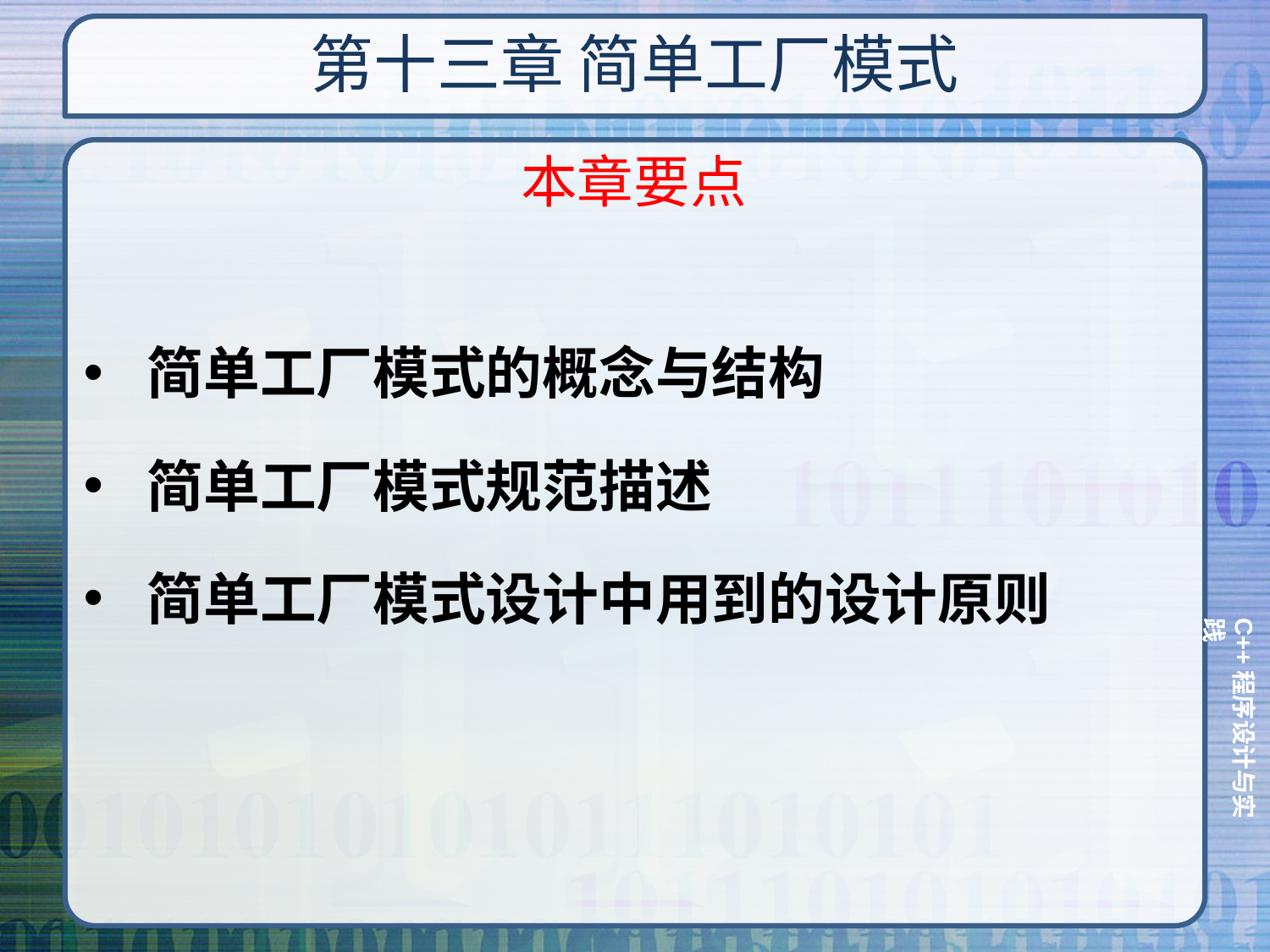

# 第十三章 简单工厂模式
本章要点

简单工厂模式的概念与结构
简单工厂模式规范描述
简单工厂模式设计中用到的设计原则